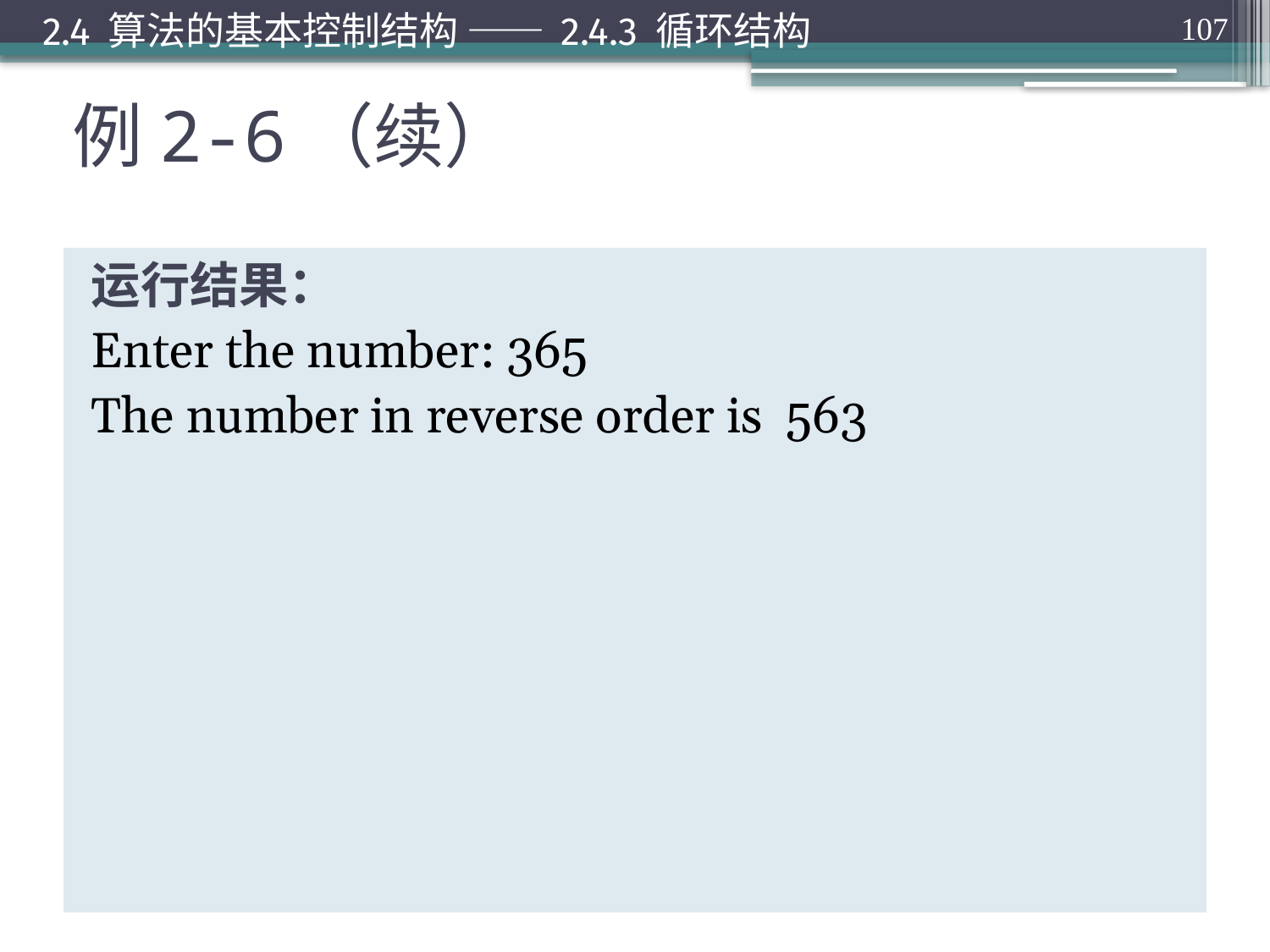

2.4 算法的基本控制结构 —— 2.4.3 循环结构
107
# 例2-6（续）
运行结果：
Enter the number: 365
The number in reverse order is  563